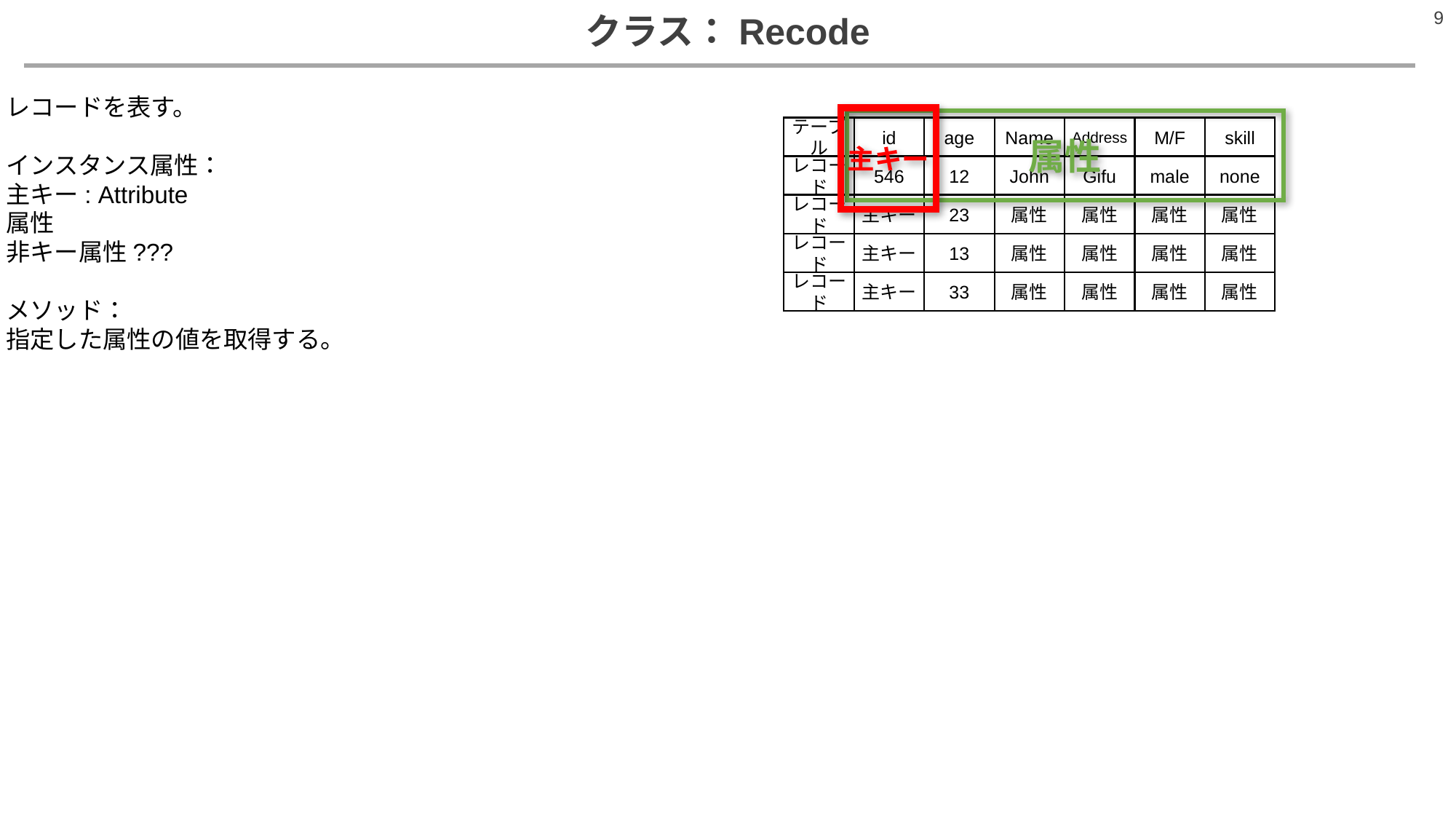

# クラス：Recode
レコードを表す。

インスタンス属性：
主キー: Attribute
属性
非キー属性???

メソッド：
指定した属性の値を取得する。

主キー
属性
テーブル
id
age
Name
Address
M/F
skill
レコード
546
12
John
Gifu
male
none
レコード
主キー
23
属性
属性
属性
属性
レコード
主キー
13
属性
属性
属性
属性
レコード
主キー
33
属性
属性
属性
属性